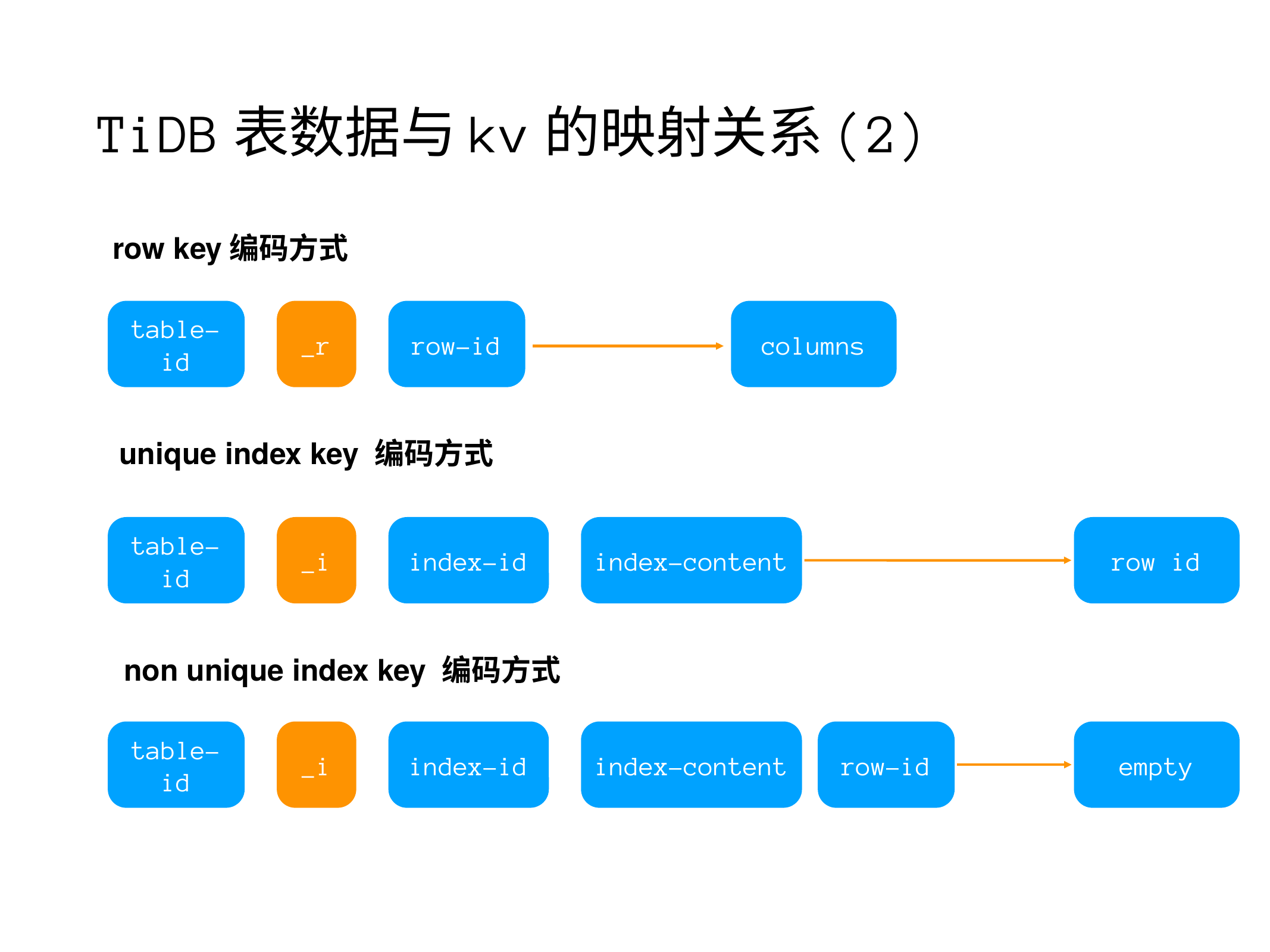

# TiDB表数据与kv的映射关系(2)
row key编码方式
table-id
_r
row-id
columns

unique index key 编码方式
table-id
_i
index-id
index-content
row id

non unique index key 编码方式
table-id
_i
index-id
index-content
row-id
empty